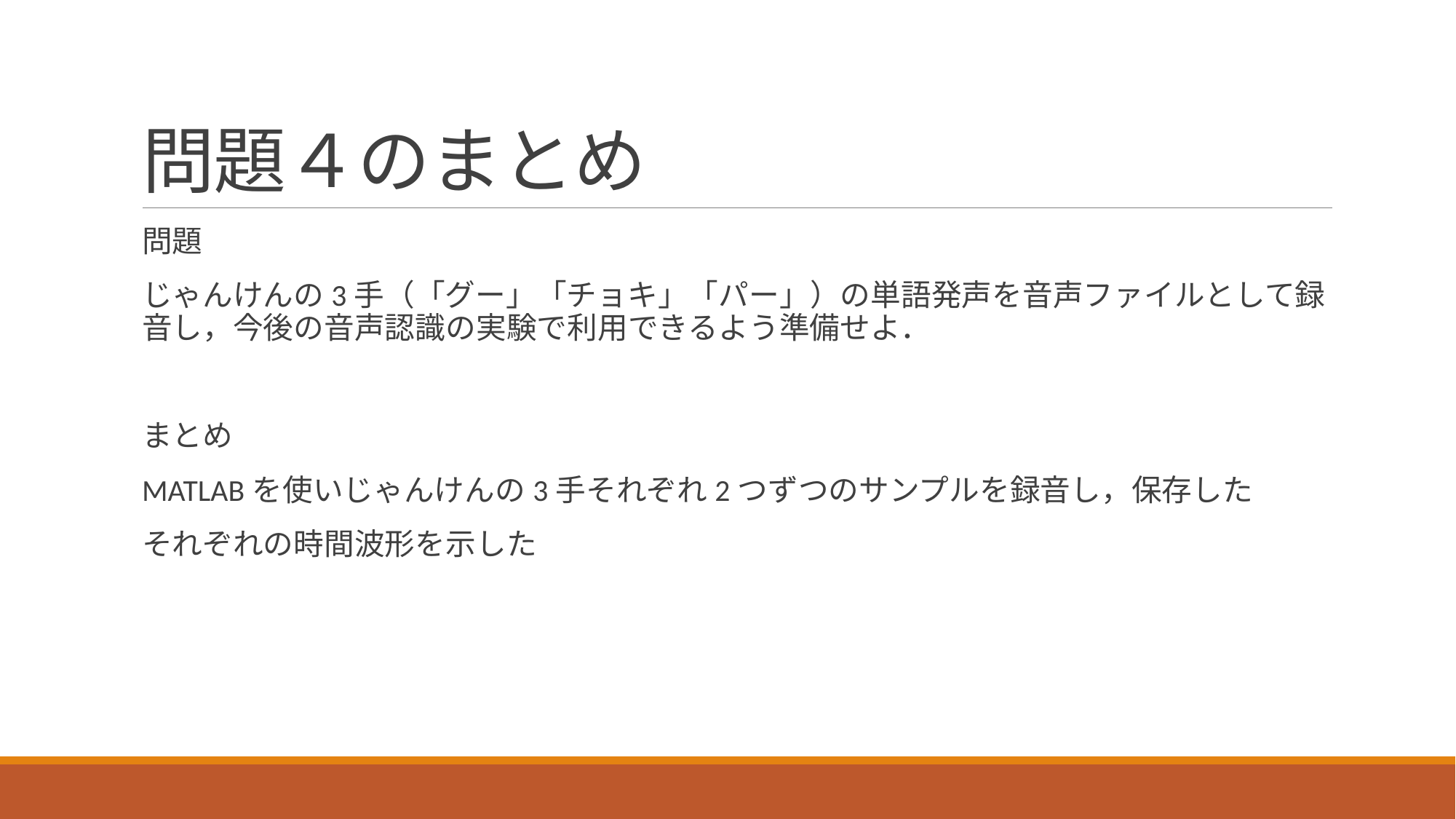

# 問題４のまとめ
問題
じゃんけんの3手（「グー」「チョキ」「パー」）の単語発声を音声ファイルとして録音し，今後の音声認識の実験で利用できるよう準備せよ．

まとめ
MATLABを使いじゃんけんの3手それぞれ2つずつのサンプルを録音し，保存した
それぞれの時間波形を示した